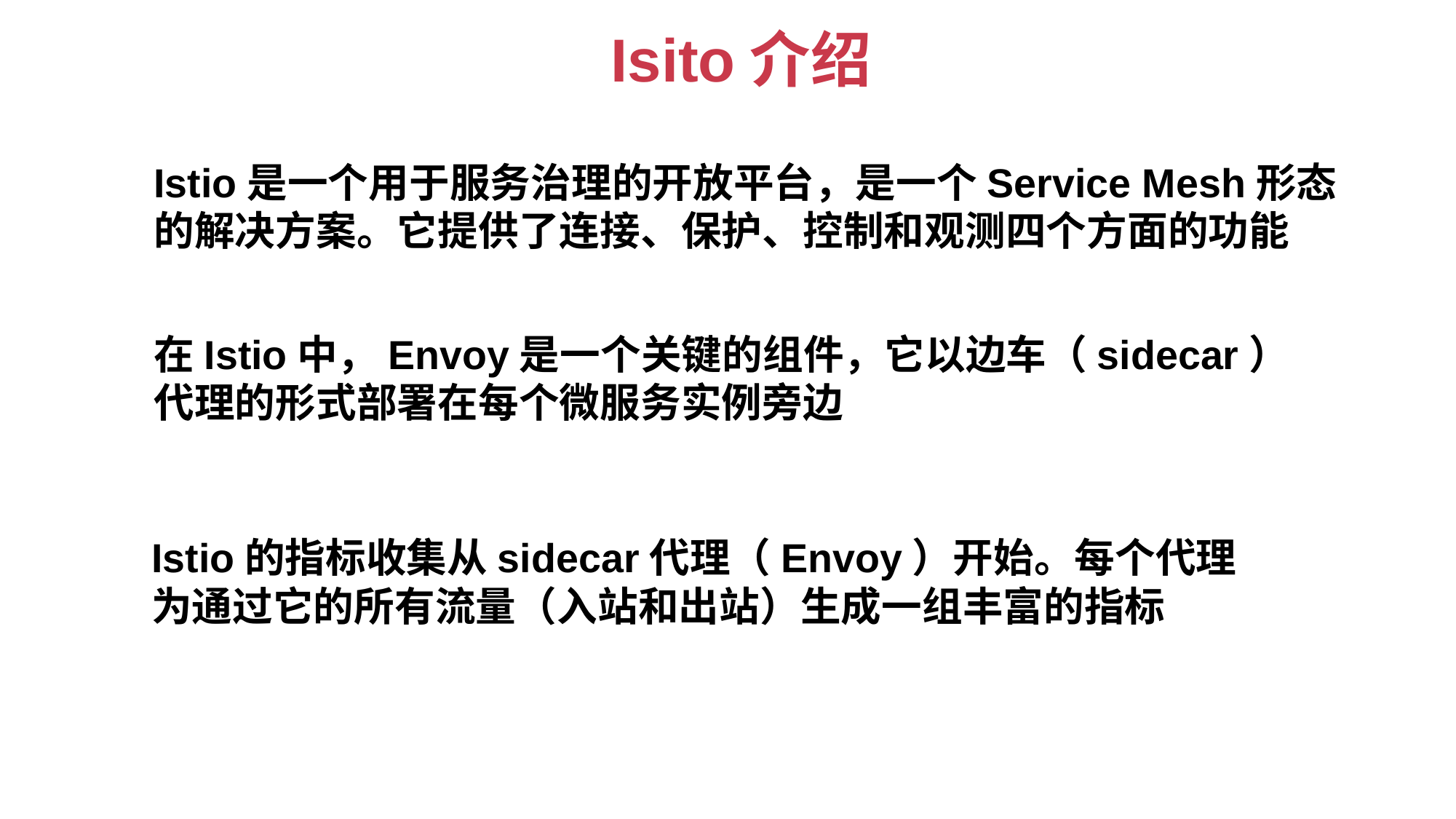

Isito介绍
Istio是一个用于服务治理的开放平台，是一个Service Mesh形态的解决方案。它提供了连接、保护、控制和观测四个方面的功能
在Istio中，Envoy是一个关键的组件，它以边车（sidecar）代理的形式部署在每个微服务实例旁边
Istio的指标收集从sidecar代理（Envoy）开始。每个代理为通过它的所有流量（入站和出站）生成一组丰富的指标